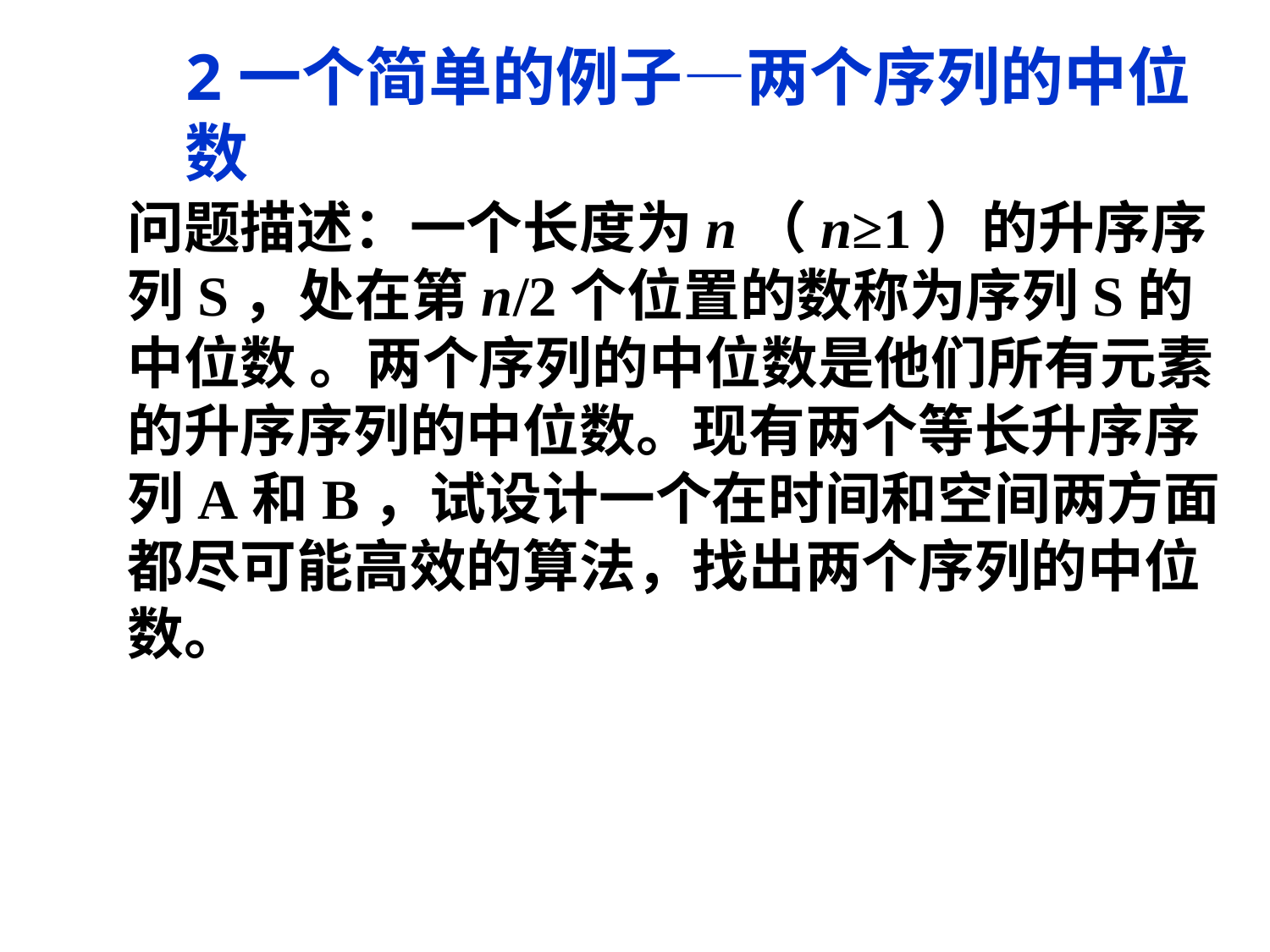

2一个简单的例子—两个序列的中位数
问题描述：一个长度为n（n≥1）的升序序列S，处在第n/2个位置的数称为序列S的中位数 。两个序列的中位数是他们所有元素的升序序列的中位数。现有两个等长升序序列A和B，试设计一个在时间和空间两方面都尽可能高效的算法，找出两个序列的中位数。